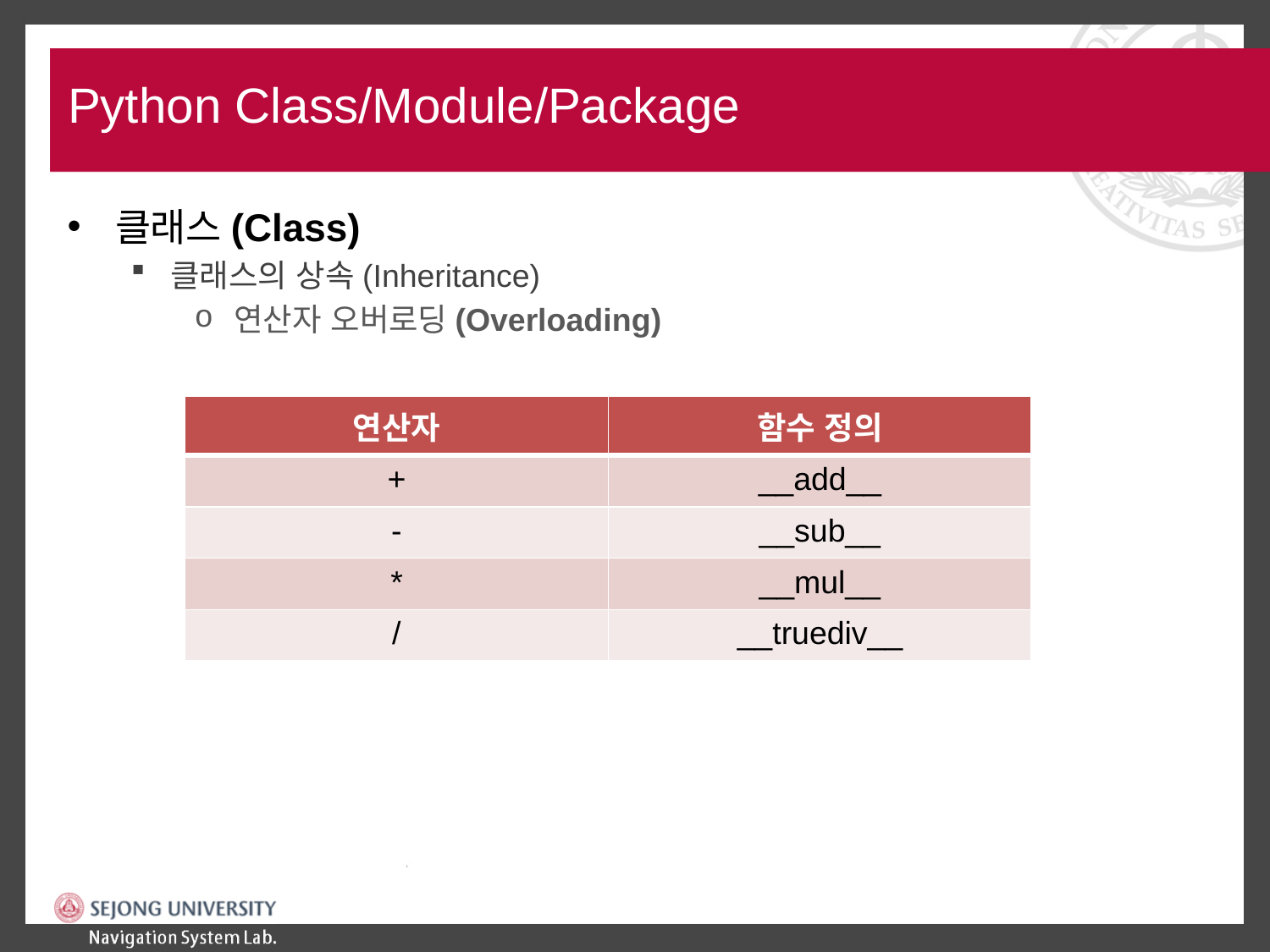

# Python Class/Module/Package
클래스(Class)
클래스의 상속(Inheritance)
연산자 오버로딩(Overloading)

| 연산자 | 함수 정의 |
| --- | --- |
| + | \_\_add\_\_ |
| - | \_\_sub\_\_ |
| \* | \_\_mul\_\_ |
| / | \_\_truediv\_\_ |